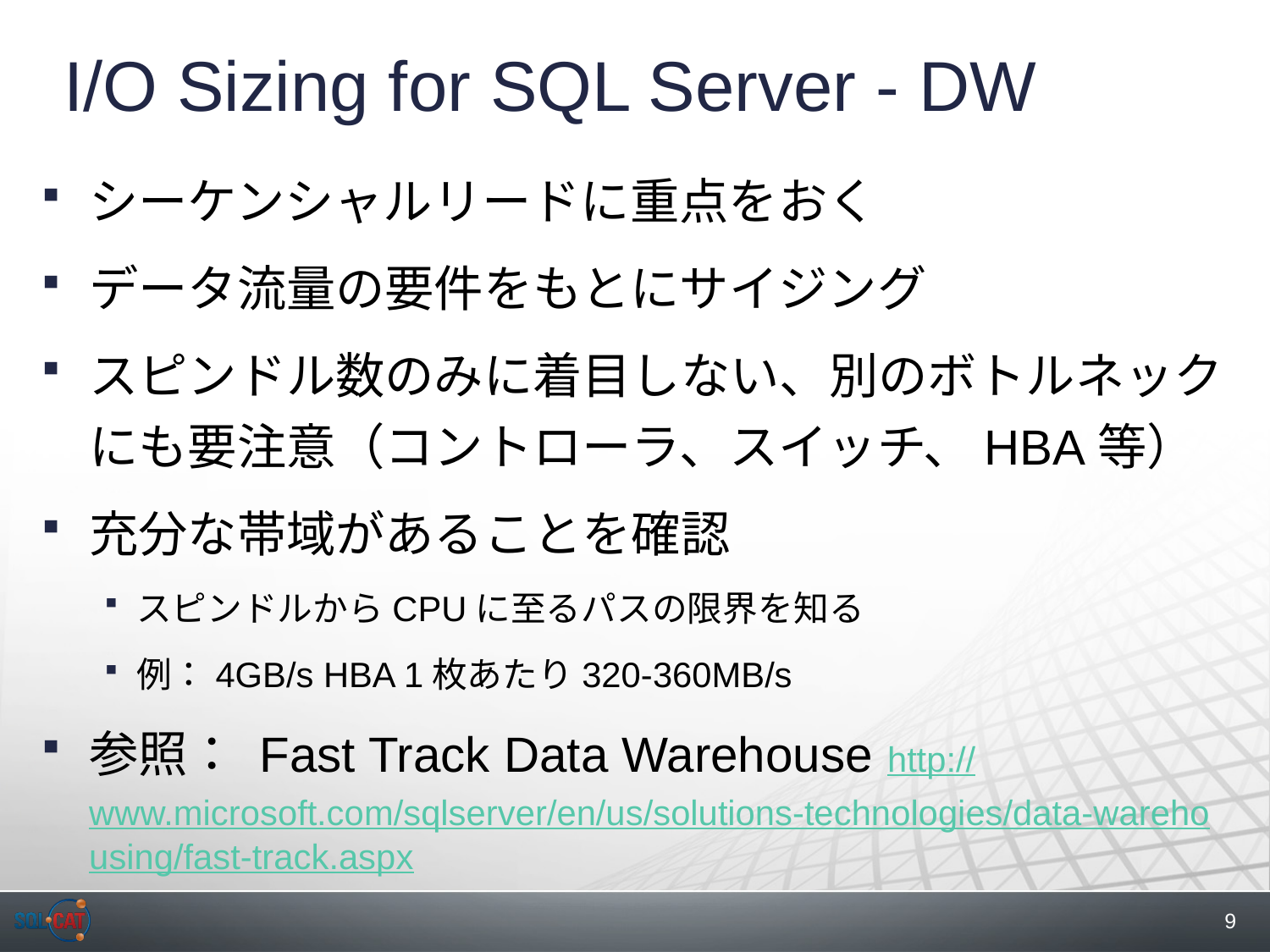

# I/O Sizing for SQL Server - DW
シーケンシャルリードに重点をおく
データ流量の要件をもとにサイジング
スピンドル数のみに着目しない、別のボトルネックにも要注意（コントローラ、スイッチ、HBA等）
充分な帯域があることを確認
スピンドルからCPUに至るパスの限界を知る
例：4GB/s HBA 1枚あたり320-360MB/s
参照： Fast Track Data Warehouse http://www.microsoft.com/sqlserver/en/us/solutions-technologies/data-warehousing/fast-track.aspx